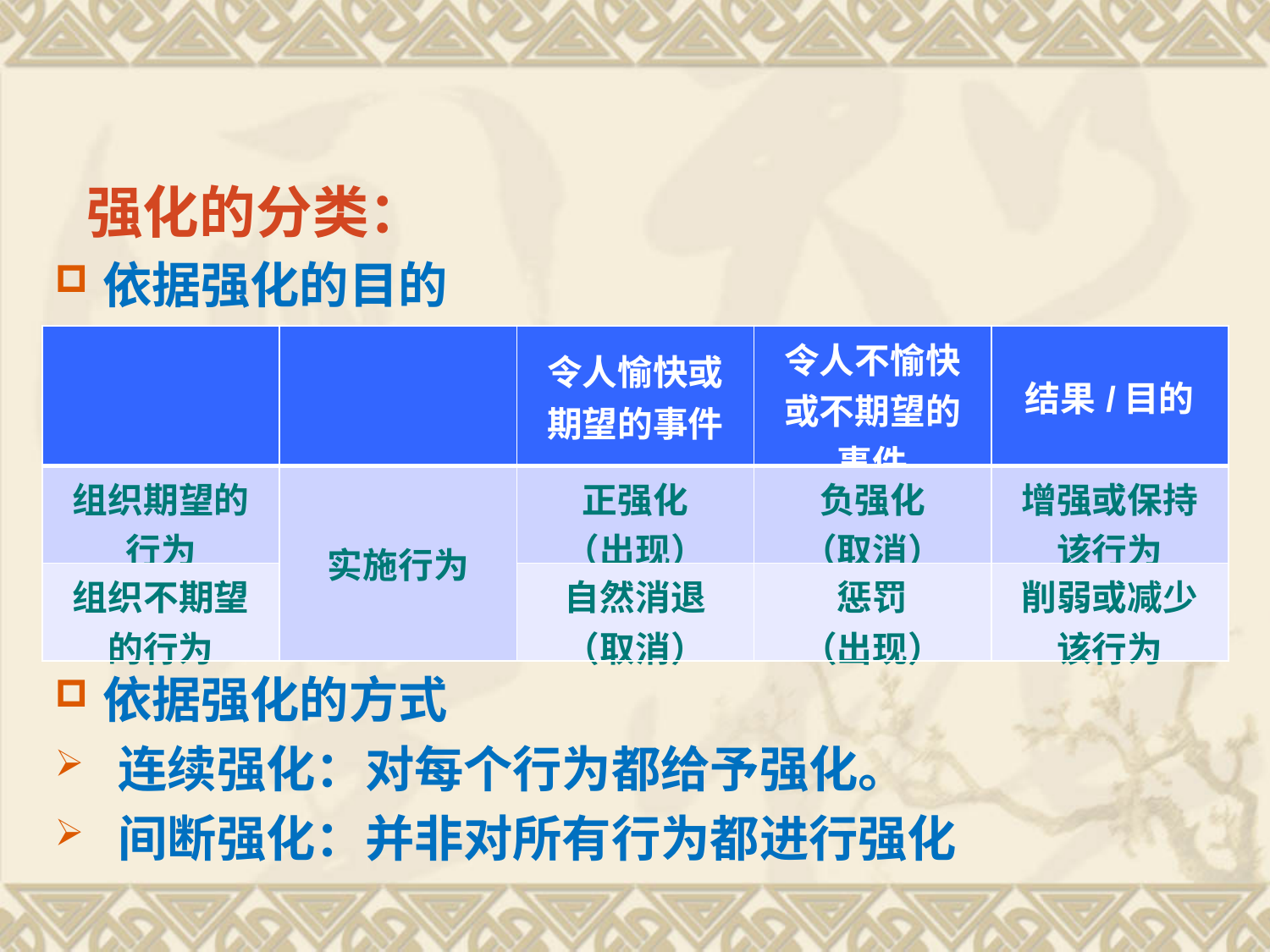

强化的分类：
依据强化的目的

依据强化的方式
连续强化：对每个行为都给予强化。
间断强化：并非对所有行为都进行强化
|  |  | 令人愉快或期望的事件 | 令人不愉快或不期望的事件 | 结果/目的 |
| --- | --- | --- | --- | --- |
| 组织期望的 行为 | 实施行为 | 正强化 （出现） | 负强化 （取消） | 增强或保持该行为 |
| 组织不期望的行为 |  | 自然消退 （取消） | 惩罚 （出现） | 削弱或减少该行为 |